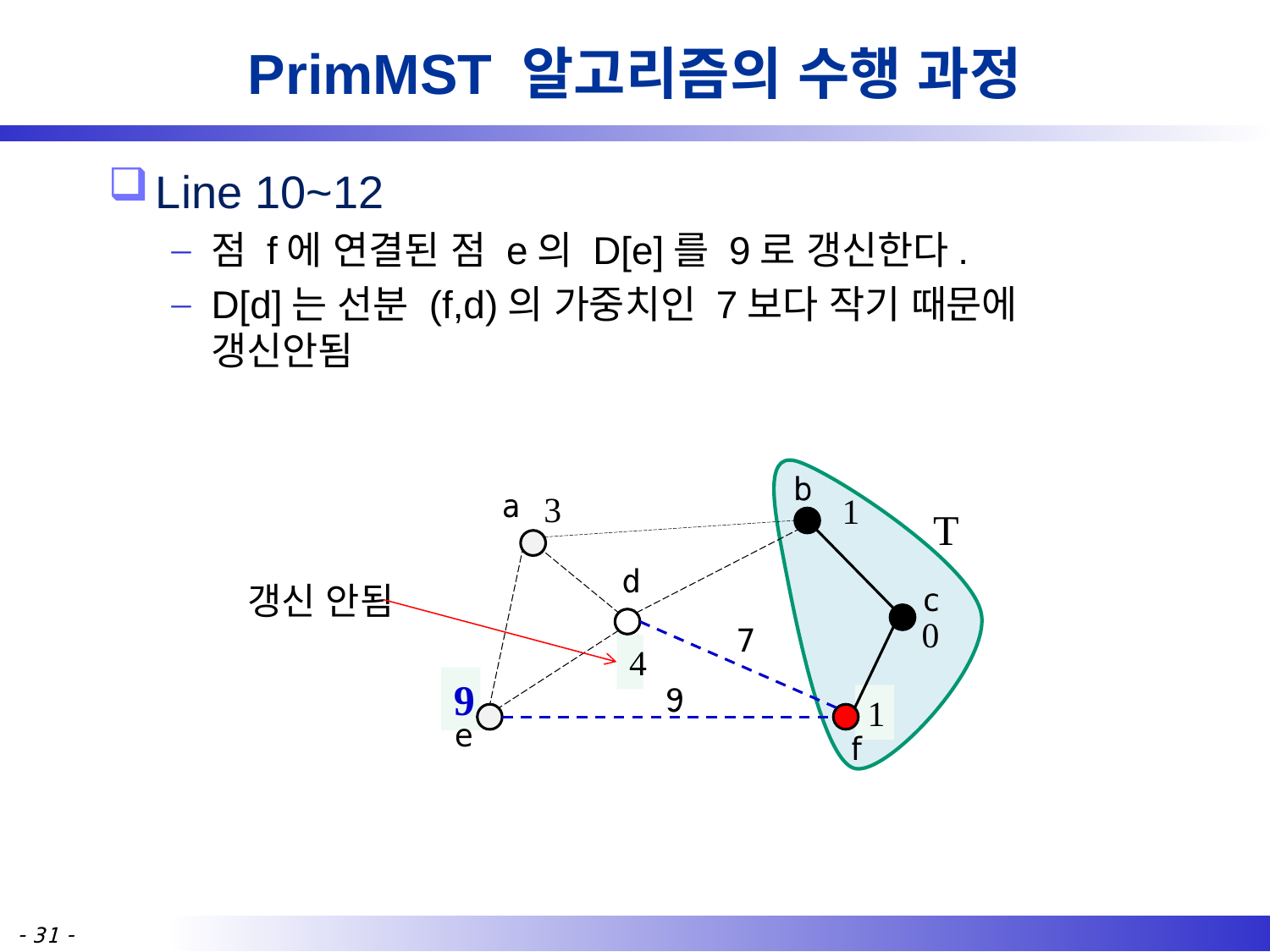

# PrimMST 알고리즘의 수행 과정
Line 10~12
점 f에 연결된 점 e의 D[e]를 9로 갱신한다.
D[d]는 선분 (f,d)의 가중치인 7보다 작기 때문에 갱신안됨
b
a

d
c

e
f
3
1
T

갱신 안됨
0
7
4
9
9
1
- 31 -